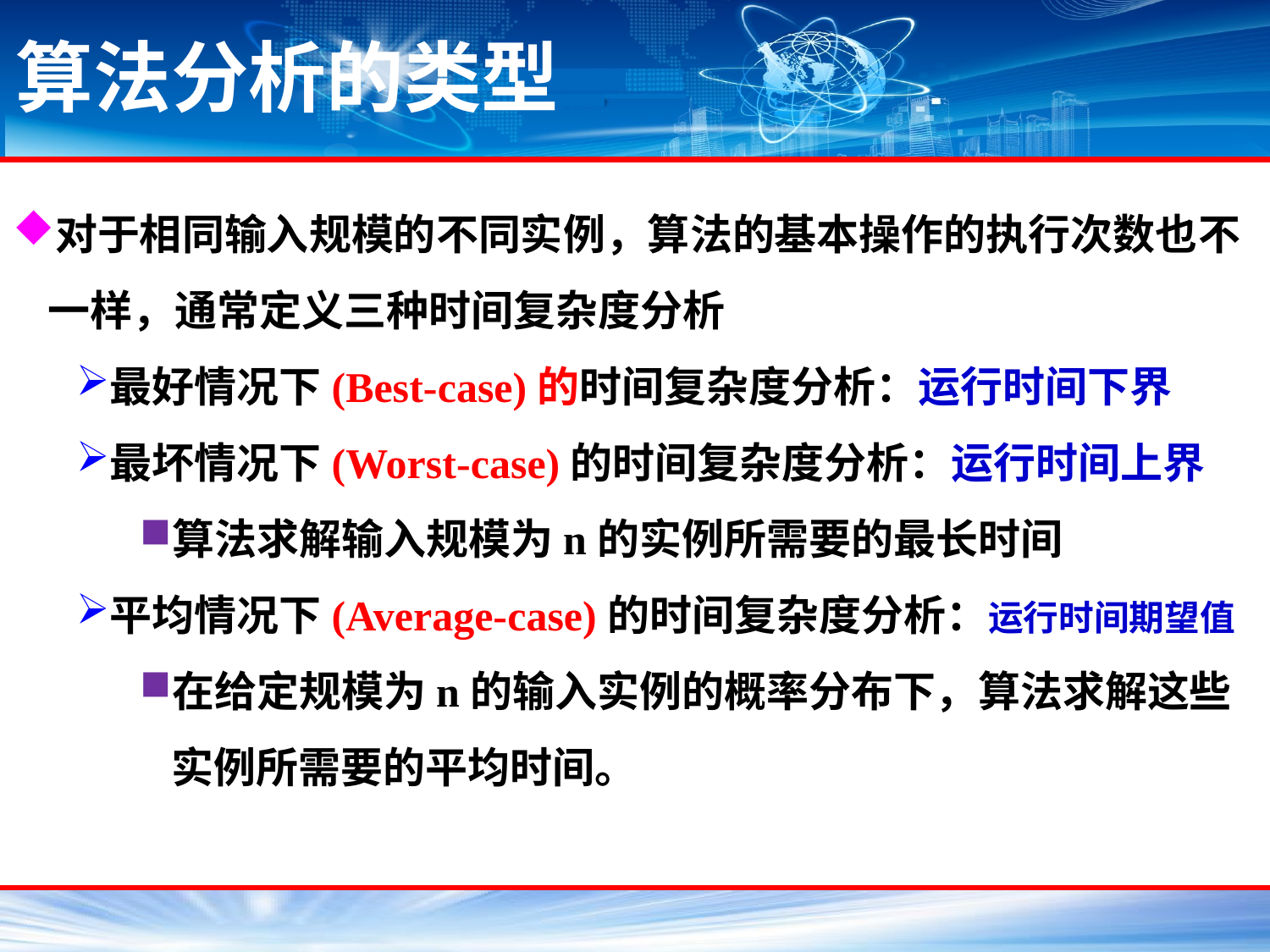

# 算法分析的类型
对于相同输入规模的不同实例，算法的基本操作的执行次数也不一样，通常定义三种时间复杂度分析
最好情况下(Best-case)的时间复杂度分析：运行时间下界
最坏情况下(Worst-case)的时间复杂度分析：运行时间上界
算法求解输入规模为n的实例所需要的最长时间
平均情况下(Average-case)的时间复杂度分析：运行时间期望值
在给定规模为n的输入实例的概率分布下，算法求解这些实例所需要的平均时间。